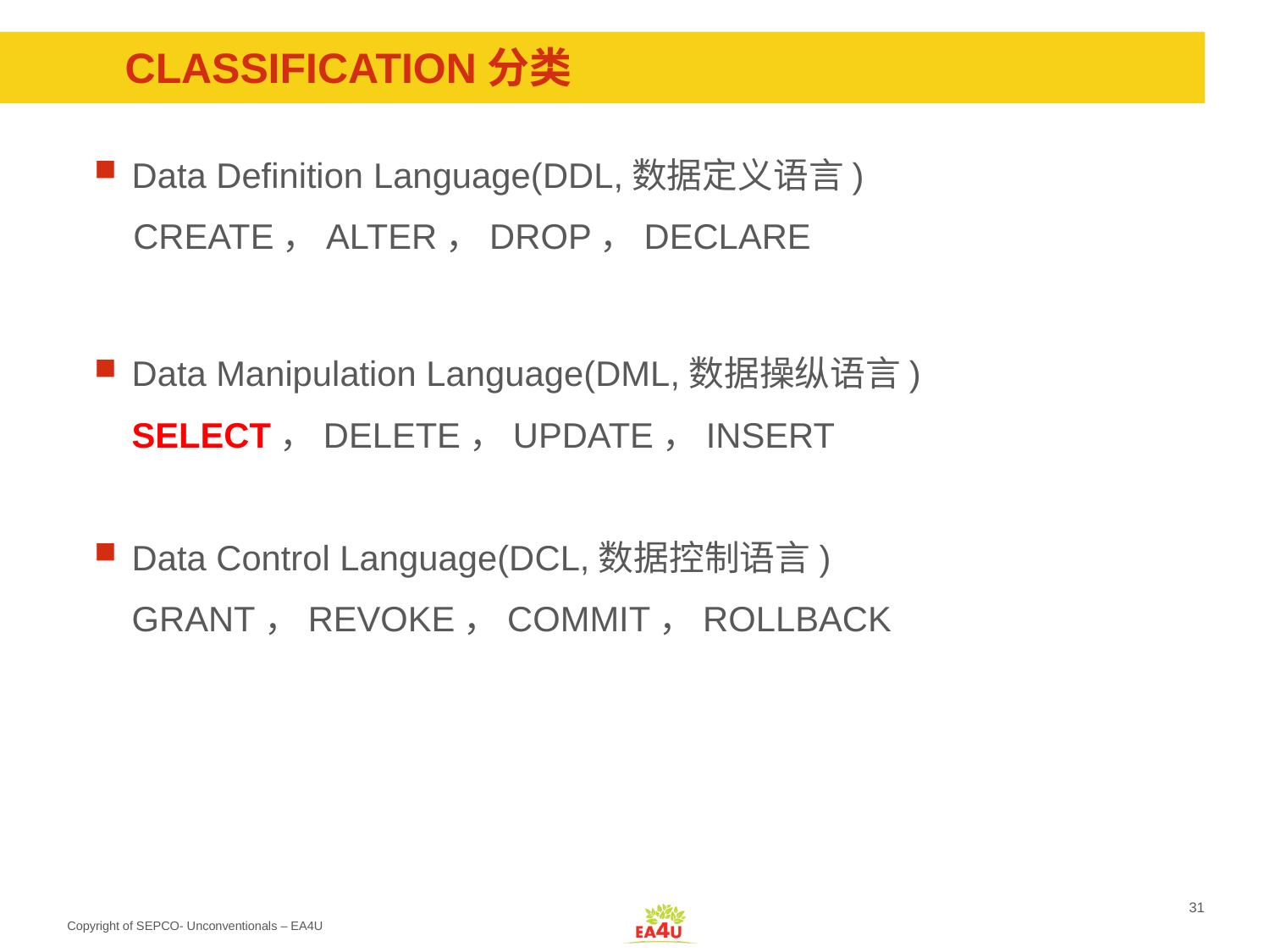

# Classification分类
Data Definition Language(DDL,数据定义语言)
    CREATE，ALTER，DROP，DECLARE

Data Manipulation Language(DML,数据操纵语言)
	SELECT，DELETE，UPDATE，INSERT

Data Control Language(DCL,数据控制语言)
	GRANT，REVOKE，COMMIT，ROLLBACK

31